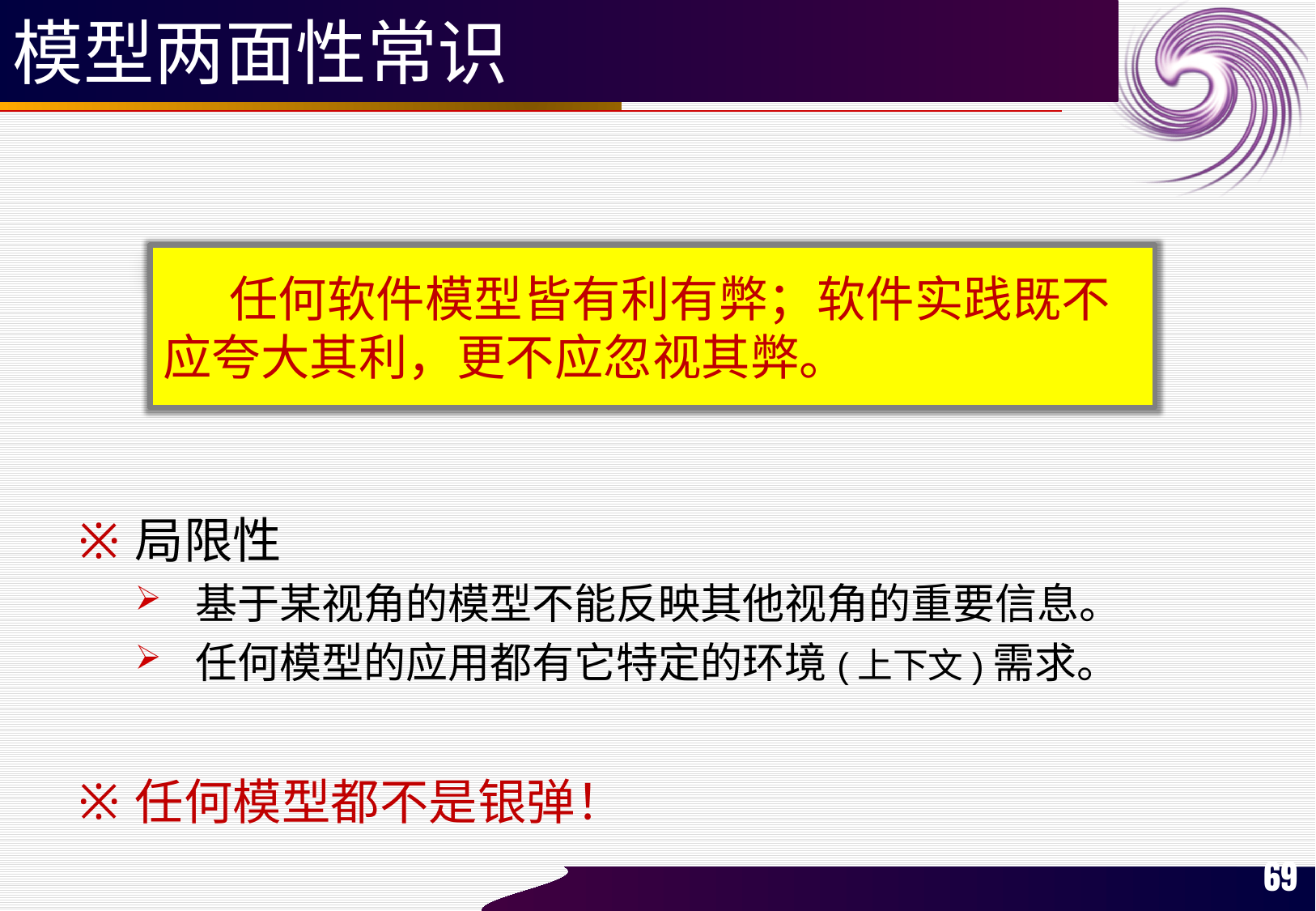

# 模型两面性常识
     任何软件模型皆有利有弊；软件实践既不应夸大其利，更不应忽视其弊。
局限性
基于某视角的模型不能反映其他视角的重要信息。
任何模型的应用都有它特定的环境(上下文)需求。

任何模型都不是银弹！
69